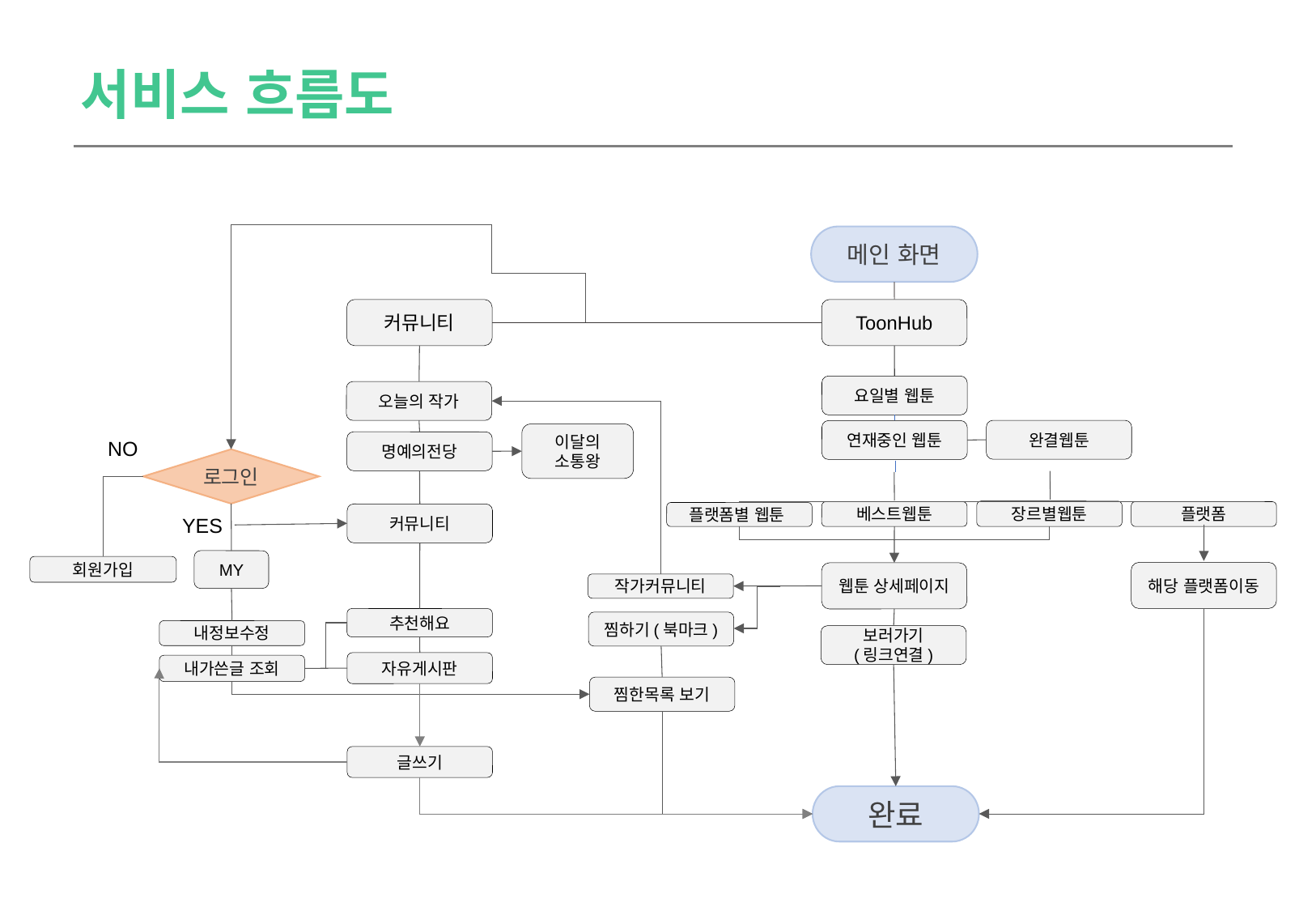

서비스 흐름도

메인 화면

커뮤니티
ToonHub
요일별 웹툰
오늘의 작가
완결웹툰
연재중인 웹툰
이달의 소통왕
NO
명예의전당
로그인
장르별웹툰
플랫폼
베스트웹툰
플랫폼별 웹툰
커뮤니티
YES
MY
회원가입
해당 플랫폼이동
웹툰 상세페이지
작가커뮤니티
추천해요
찜하기(북마크)
내정보수정
보러가기
(링크연결)
자유게시판
내가쓴글 조회
찜한목록 보기
글쓰기
완료